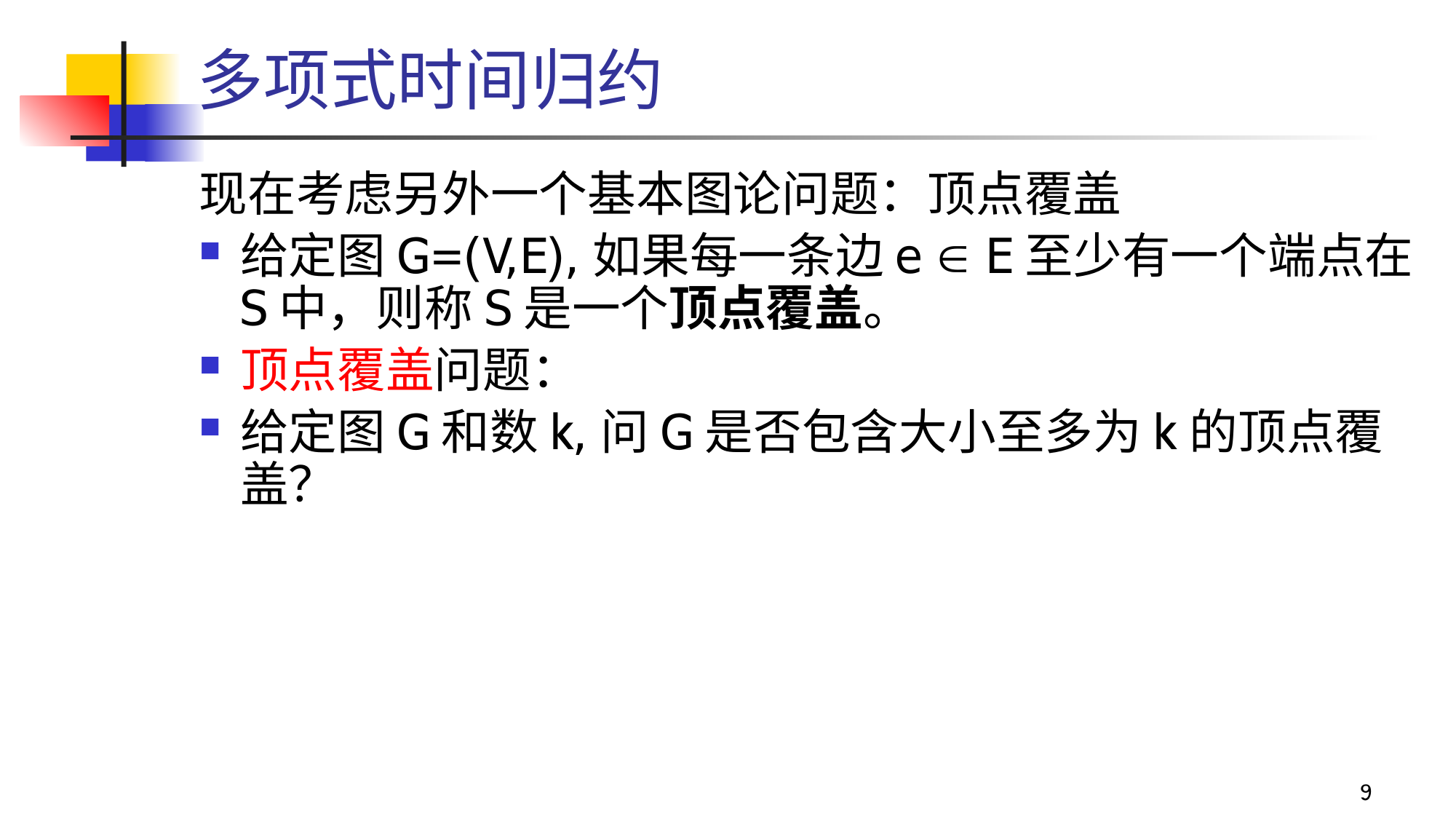

# 多项式时间归约
现在考虑另外一个基本图论问题：顶点覆盖
给定图G=(V,E),如果每一条边e ∈ E至少有一个端点在S中，则称S是一个顶点覆盖。
顶点覆盖问题：
给定图G和数k,问G是否包含大小至多为k的顶点覆盖？
9